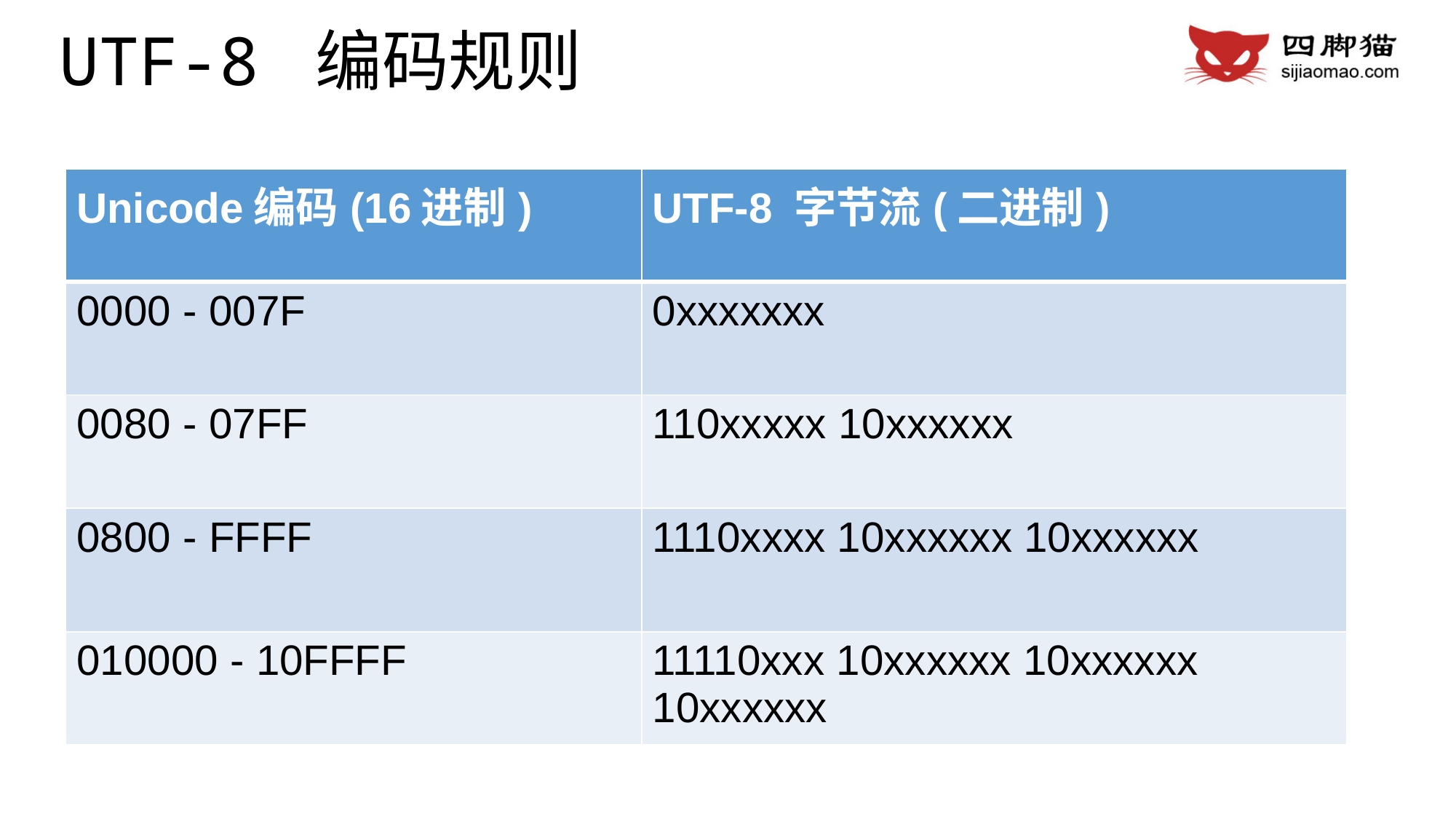

UTF-8 编码规则
| Unicode编码(16进制) | UTF-8 字节流(二进制) |
| --- | --- |
| 0000 - 007F | 0xxxxxxx |
| 0080 - 07FF | 110xxxxx 10xxxxxx |
| 0800 - FFFF | 1110xxxx 10xxxxxx 10xxxxxx |
| 010000 - 10FFFF | 11110xxx 10xxxxxx 10xxxxxx 10xxxxxx |